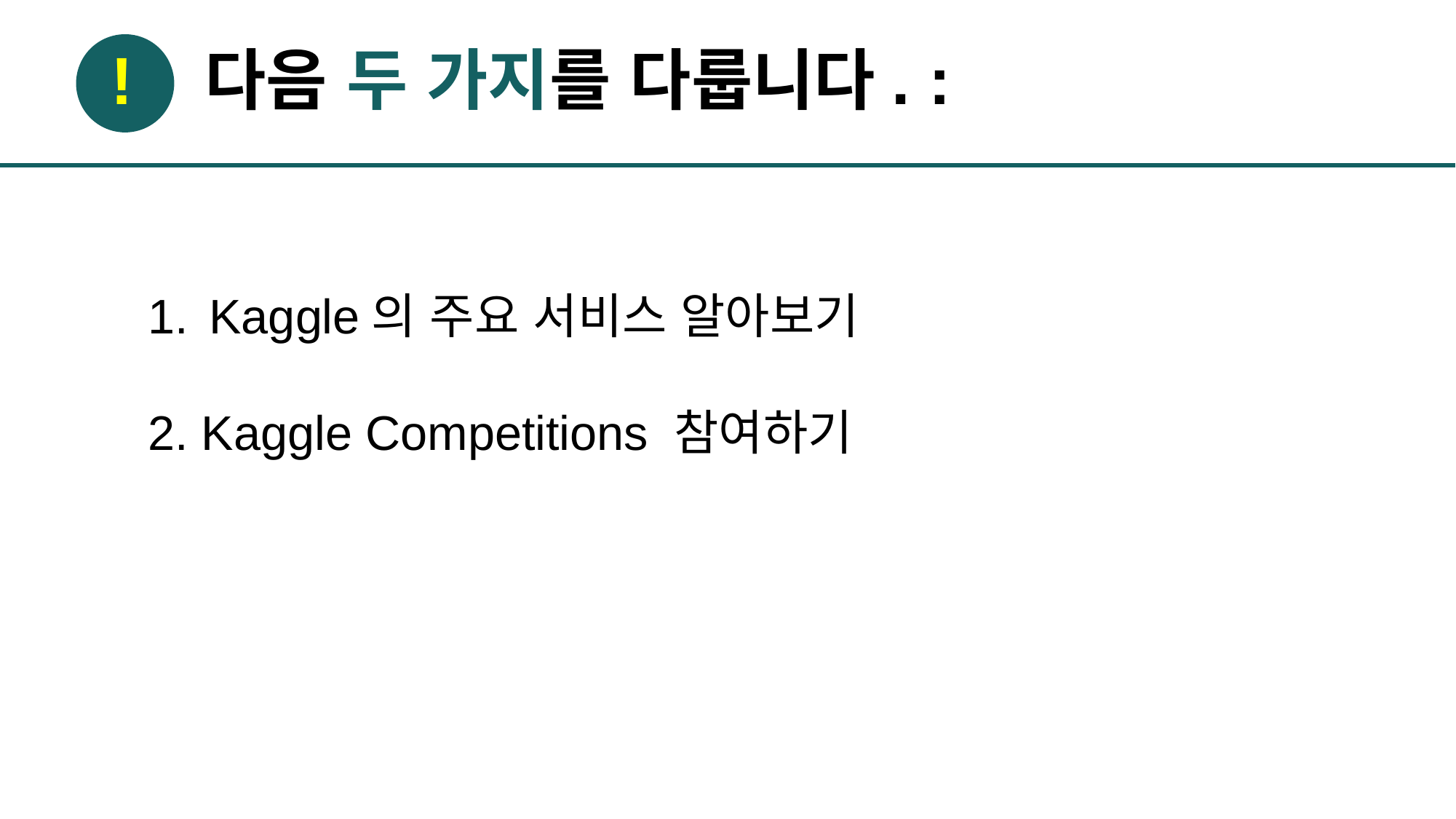

# !   다음 두 가지를 다룹니다. :

Kaggle의 주요 서비스 알아보기

2. Kaggle Competitions 참여하기